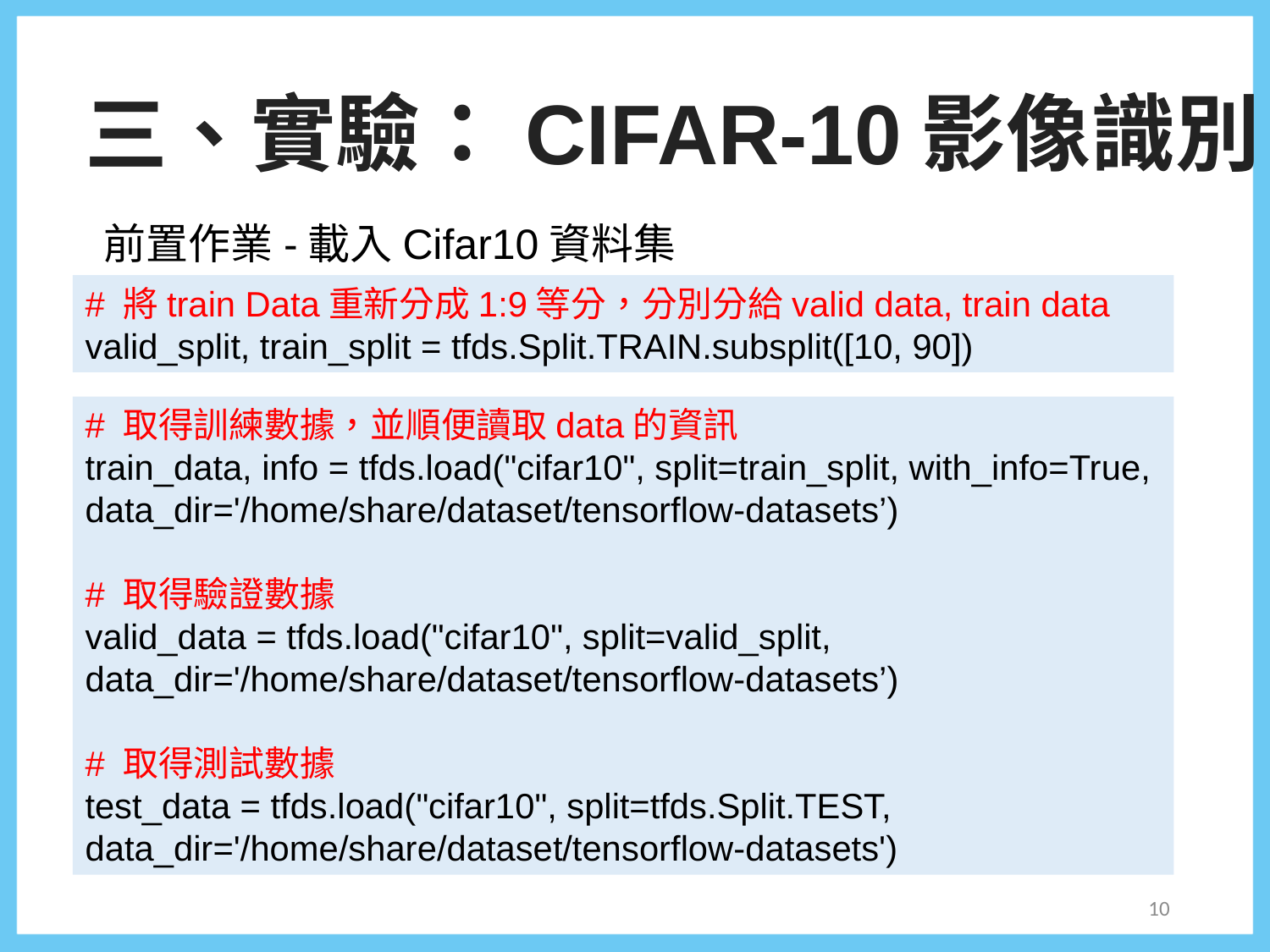

三、實驗：CIFAR-10影像識別
前置作業-載入Cifar10資料集
# 將train Data重新分成1:9等分，分別分給valid data, train data
valid_split, train_split = tfds.Split.TRAIN.subsplit([10, 90])
# 取得訓練數據，並順便讀取data的資訊
train_data, info = tfds.load("cifar10", split=train_split, with_info=True, data_dir='/home/share/dataset/tensorflow-datasets’)

# 取得驗證數據
valid_data = tfds.load("cifar10", split=valid_split, data_dir='/home/share/dataset/tensorflow-datasets’)

# 取得測試數據
test_data = tfds.load("cifar10", split=tfds.Split.TEST, data_dir='/home/share/dataset/tensorflow-datasets')
10